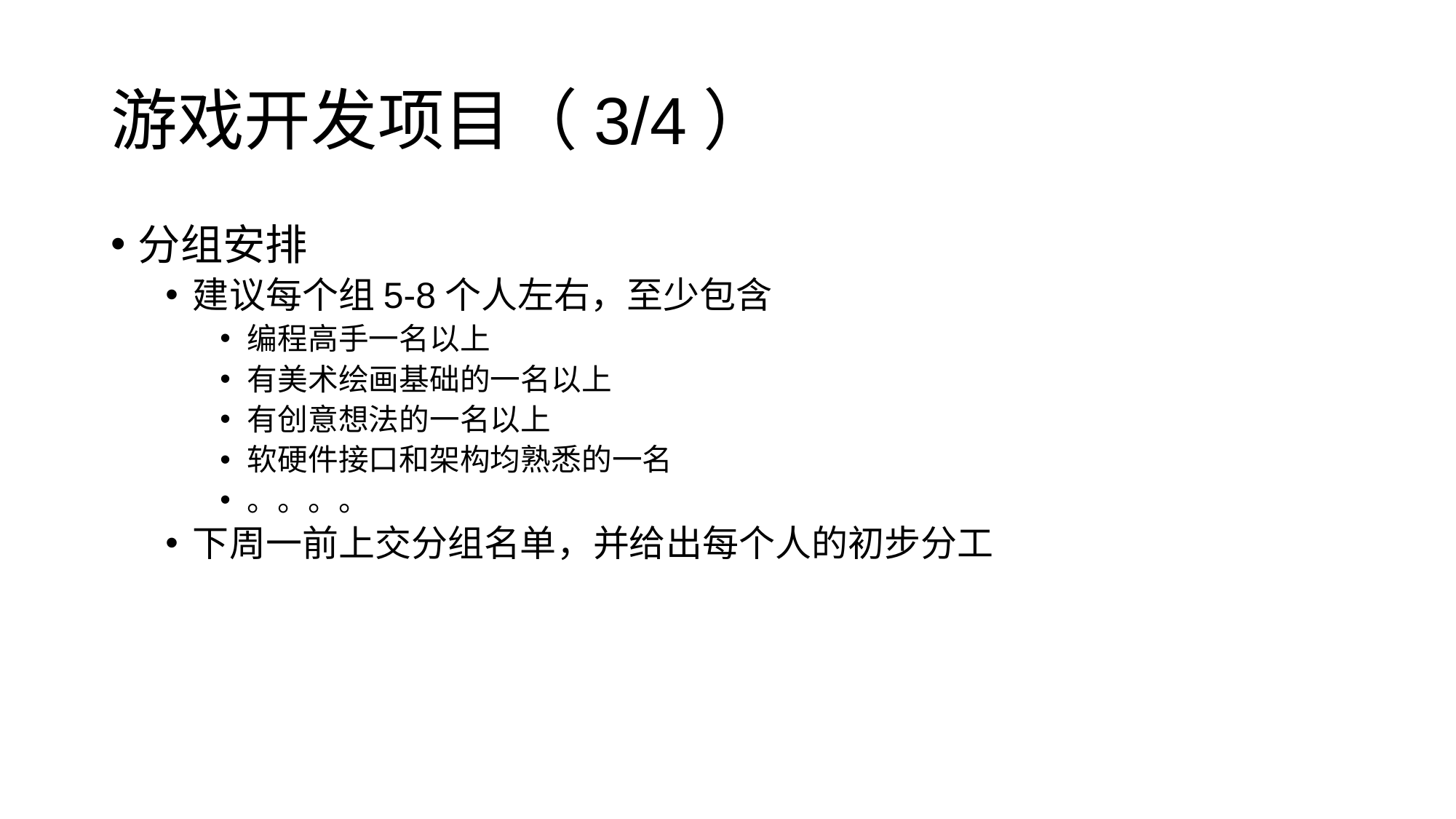

# 游戏开发项目（3/4）
分组安排
建议每个组5-8个人左右，至少包含
编程高手一名以上
有美术绘画基础的一名以上
有创意想法的一名以上
软硬件接口和架构均熟悉的一名
。。。。
下周一前上交分组名单，并给出每个人的初步分工